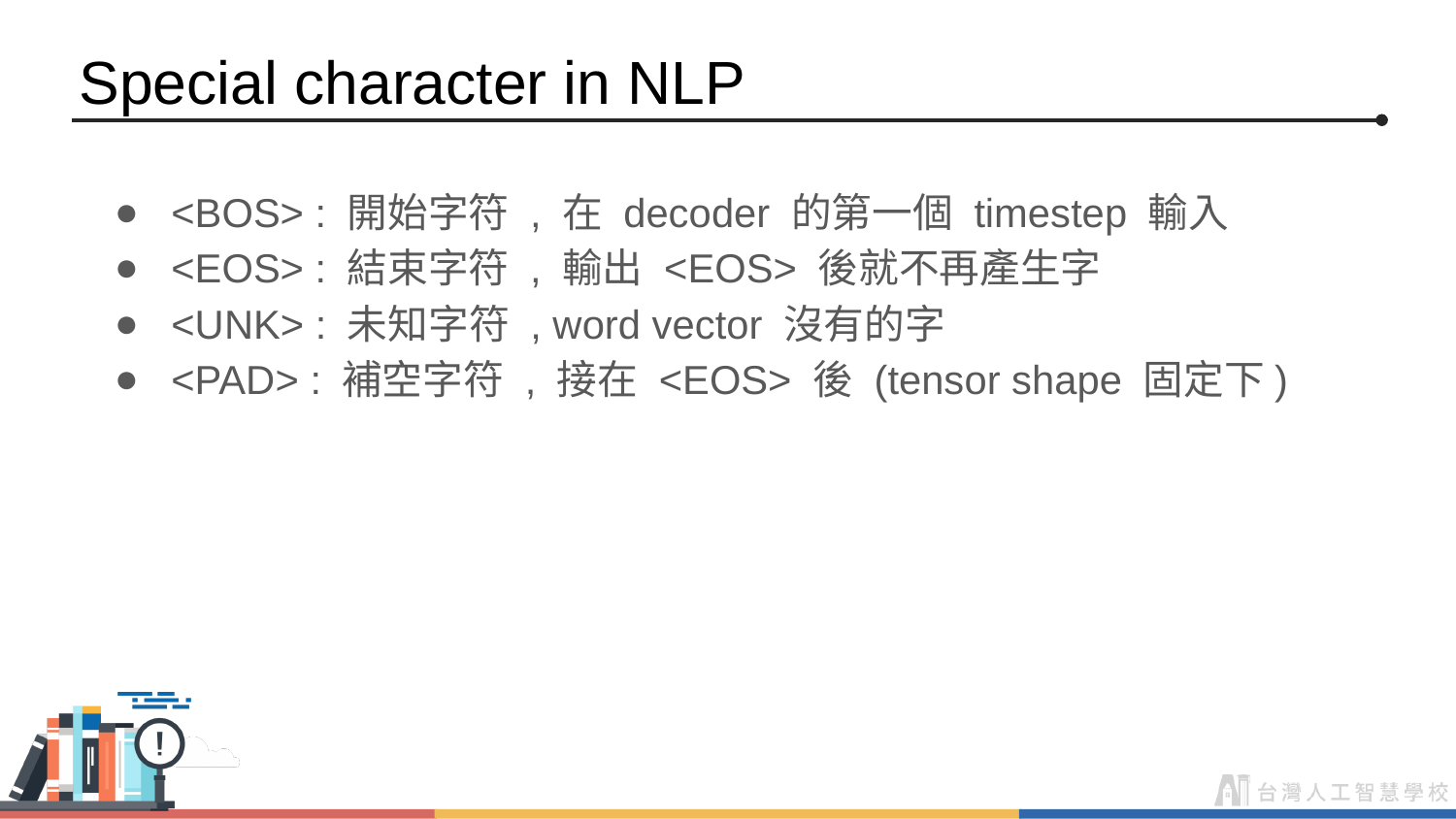

# Special character in NLP
<BOS> : 開始字符 , 在 decoder 的第一個 timestep 輸入
<EOS> : 結束字符 , 輸出 <EOS> 後就不再產生字
<UNK> : 未知字符 , word vector 沒有的字
<PAD> : 補空字符 , 接在 <EOS> 後 (tensor shape 固定下)